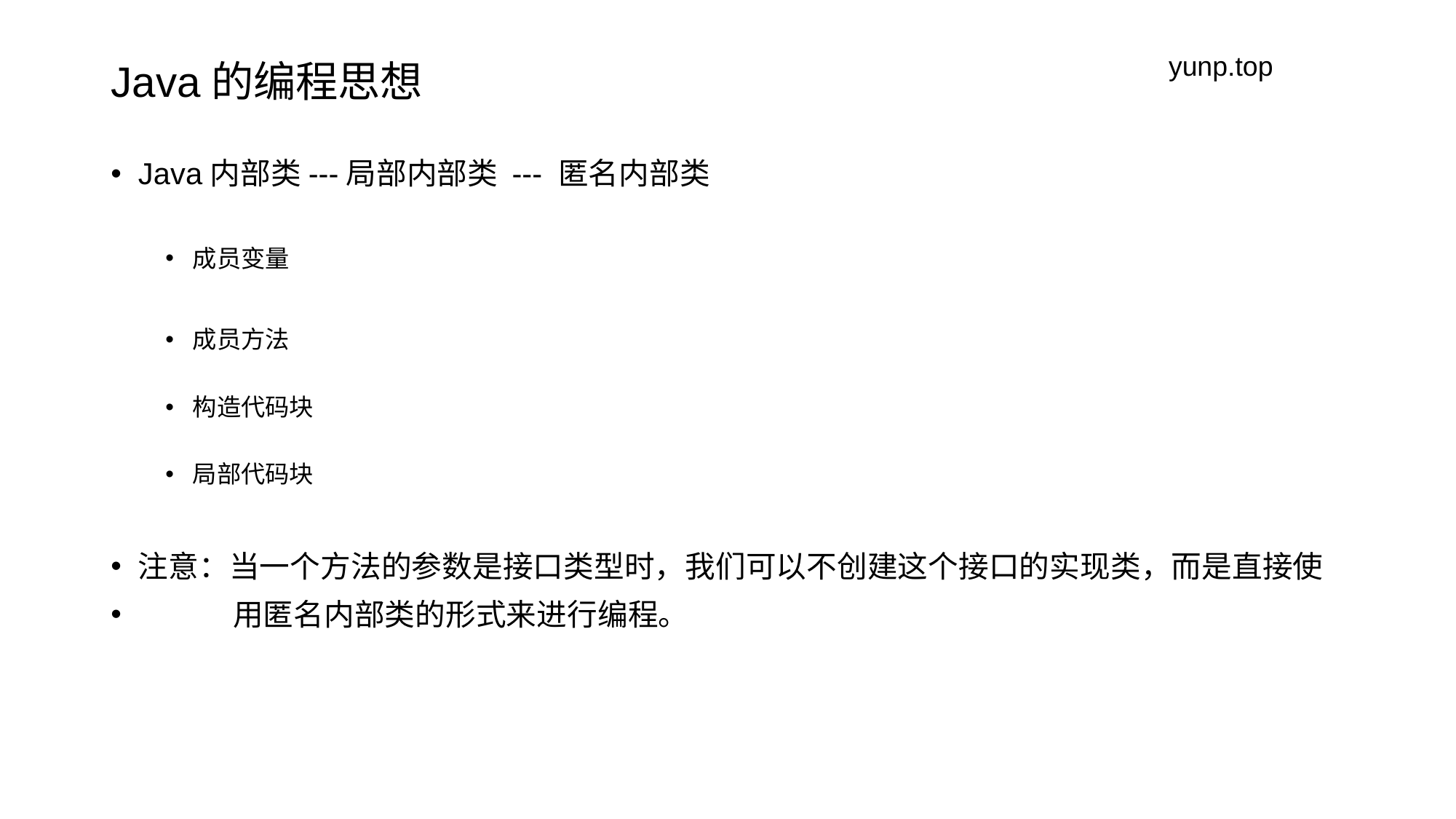

# Java的编程思想
yunp.top
Java内部类---局部内部类 --- 匿名内部类

成员变量

成员方法

构造代码块

局部代码块

注意：当一个方法的参数是接口类型时，我们可以不创建这个接口的实现类，而是直接使
             用匿名内部类的形式来进行编程。